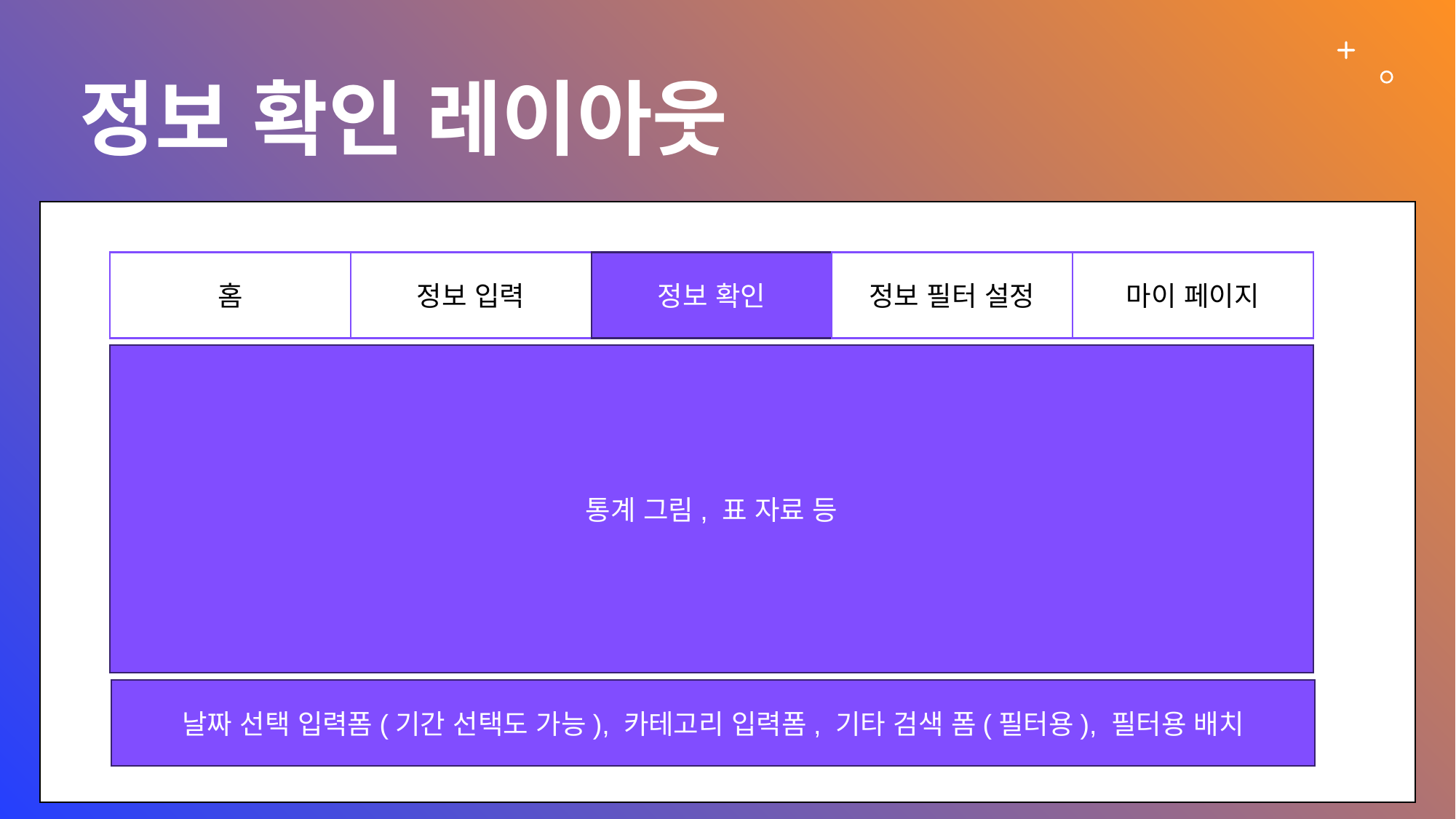

# 정보 확인 레이아웃

홈
정보 입력
정보 확인
정보 필터 설정
마이 페이지

통계 그림, 표 자료 등

날짜 선택 입력폼(기간 선택도 가능), 카테고리 입력폼, 기타 검색 폼(필터용), 필터용 배치